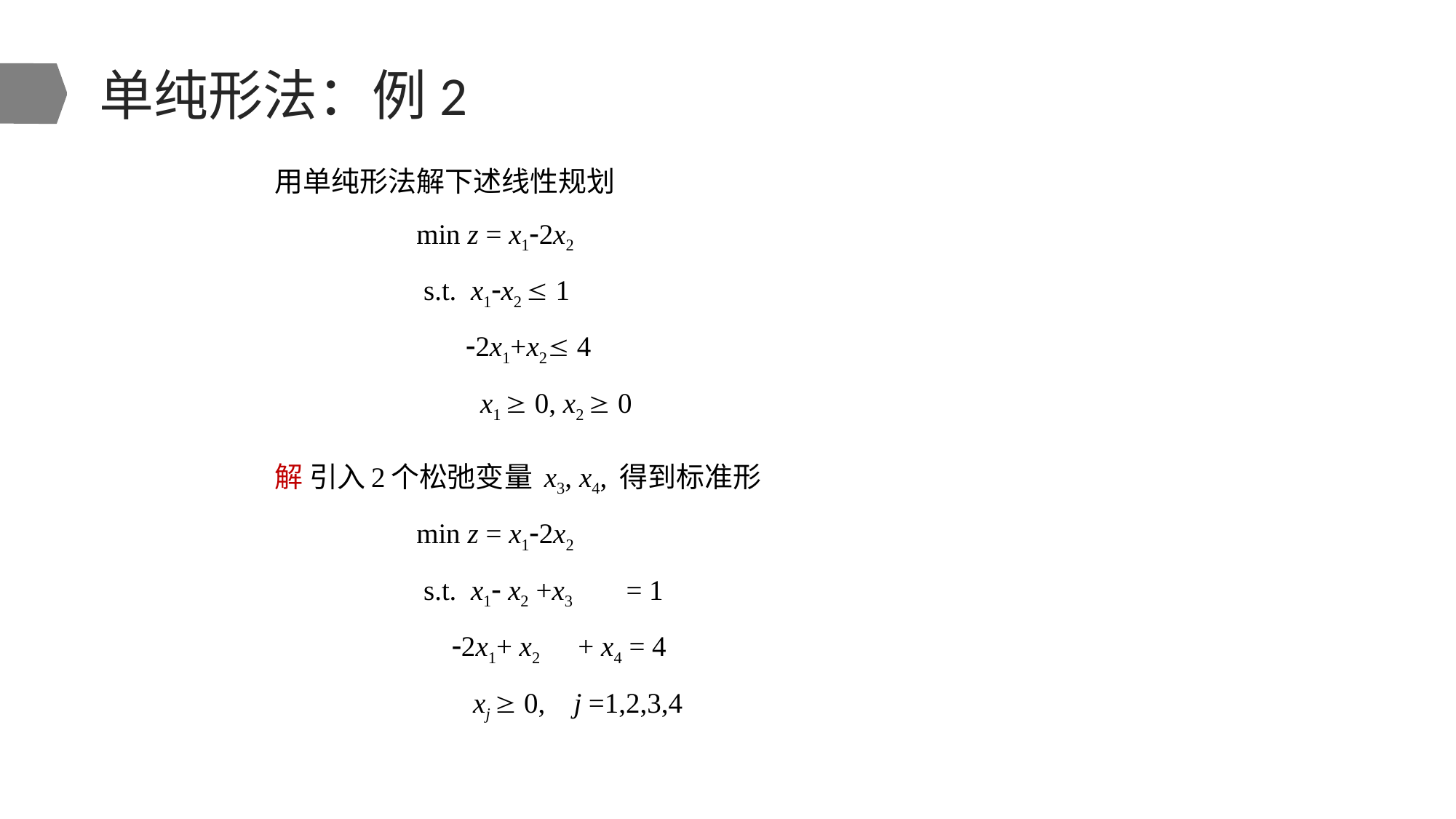

# 单纯形法：例2
50
用单纯形法解下述线性规划
                    min z = x1−2x2
                     s.t.  x1−x2 ≤ 1
                           −2x1+x2≤ 4
                             x1 ≥ 0, x2 ≥ 0
解 引入2个松弛变量 x3, x4, 得到标准形
                    min z = x1−2x2
                     s.t.  x1− x2 +x3          = 1
                         −2x1+ x2       + x4 = 4
                            xj ≥ 0,    j =1,2,3,4